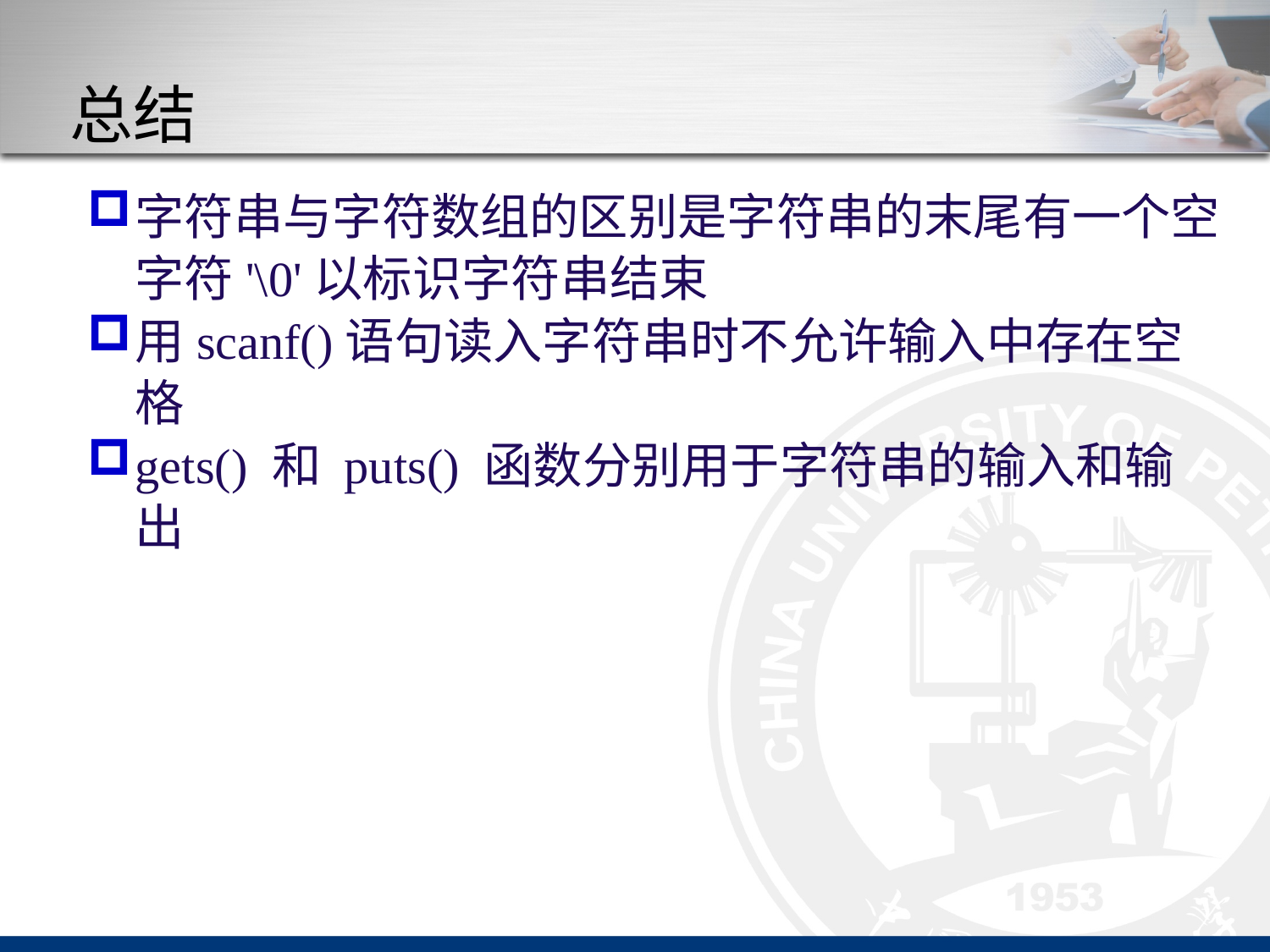

# 总结
字符串与字符数组的区别是字符串的末尾有一个空字符'\0'以标识字符串结束
用scanf()语句读入字符串时不允许输入中存在空格
gets() 和 puts() 函数分别用于字符串的输入和输出